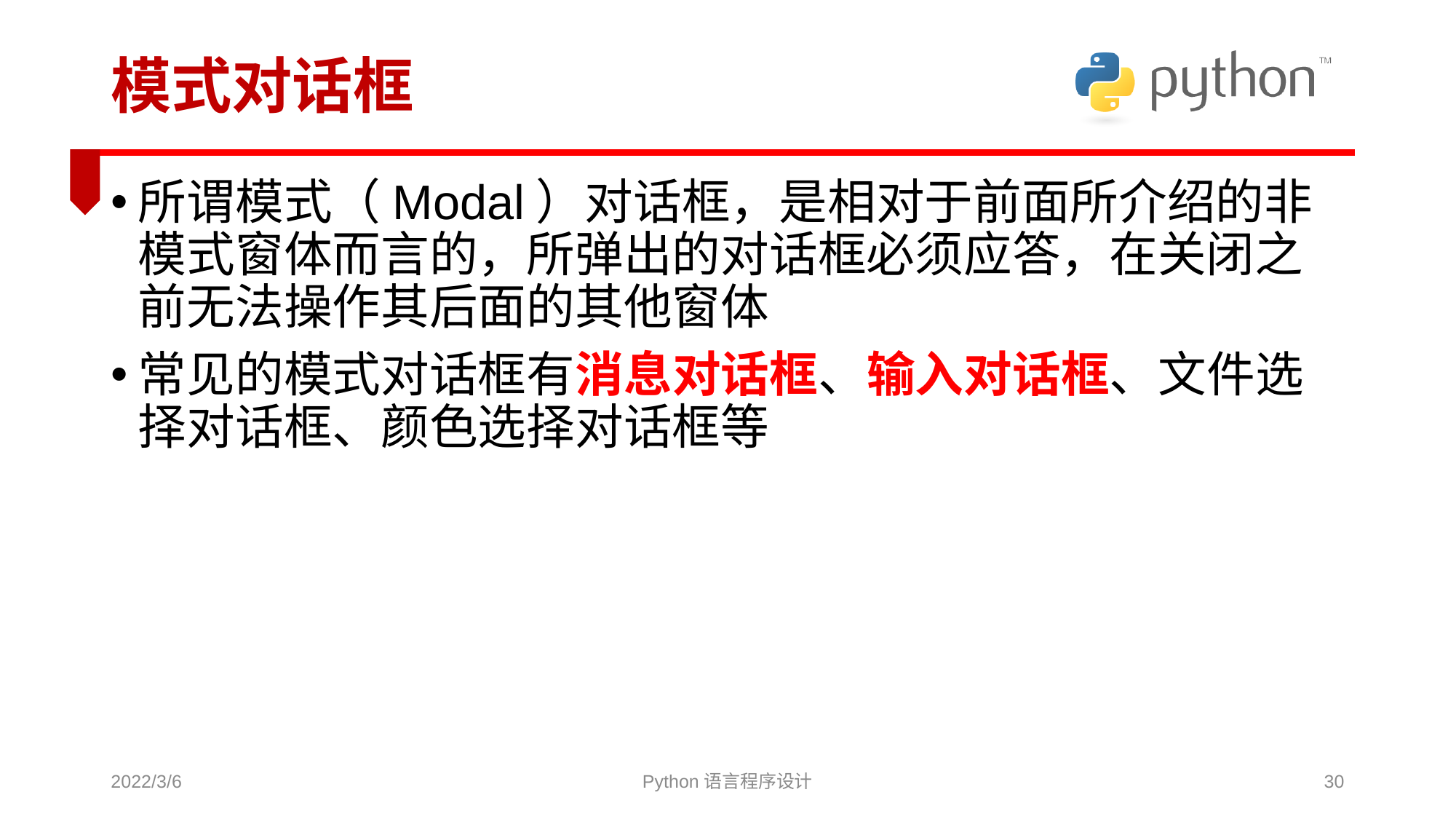

# 模式对话框
所谓模式（Modal）对话框，是相对于前面所介绍的非模式窗体而言的，所弹出的对话框必须应答，在关闭之前无法操作其后面的其他窗体
常见的模式对话框有消息对话框、输入对话框、文件选择对话框、颜色选择对话框等
2022/3/6
Python语言程序设计
30